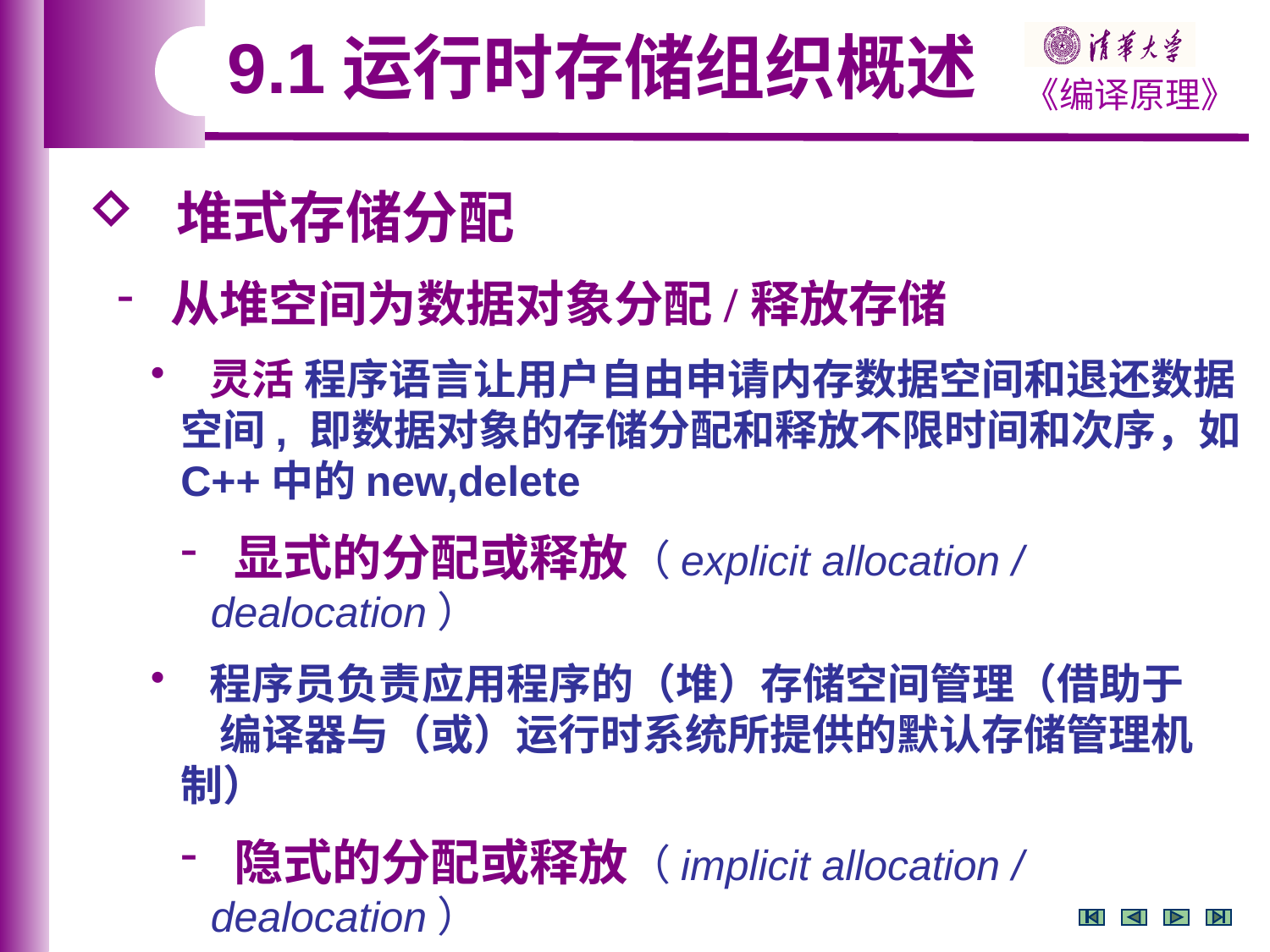

9.1运行时存储组织概述
  堆式存储分配
 从堆空间为数据对象分配/释放存储

  灵活 程序语言让用户自由申请内存数据空间和退还数据空间, 即数据对象的存储分配和释放不限时间和次序，如C++中的new,delete

 显式的分配或释放（explicit allocation / dealocation）

  程序员负责应用程序的（堆）存储空间管理（借助于
   编译器与（或）运行时系统所提供的默认存储管理机制）

 隐式的分配或释放（implicit allocation / dealocation）

  （堆）存储空间的分配或释放不需要程序员负责，由
   编译器与（或）运行时系统自动完成